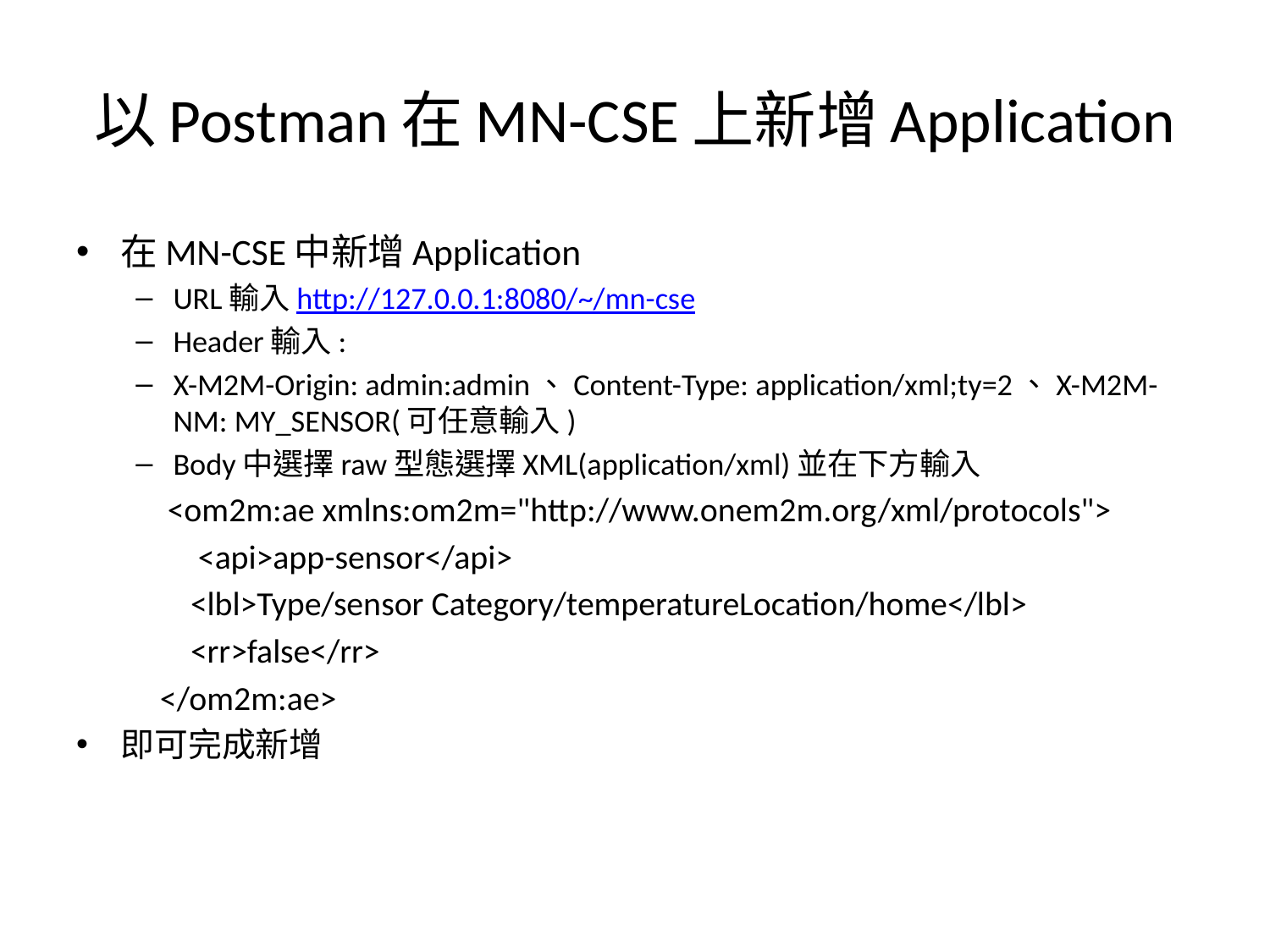

# 以Postman在MN-CSE上新增Application
在MN-CSE中新增Application
URL輸入http://127.0.0.1:8080/~/mn-cse
Header輸入:
X-M2M-Origin: admin:admin、Content-Type: application/xml;ty=2、X-M2M-NM: MY_SENSOR(可任意輸入)
Body中選擇raw型態選擇XML(application/xml)並在下方輸入
            <om2m:ae xmlns:om2m="http://www.onem2m.org/xml/protocols">
                <api>app-sensor</api>
               <lbl>Type/sensor Category/temperatureLocation/home</lbl>
               <rr>false</rr>
           </om2m:ae>
即可完成新增